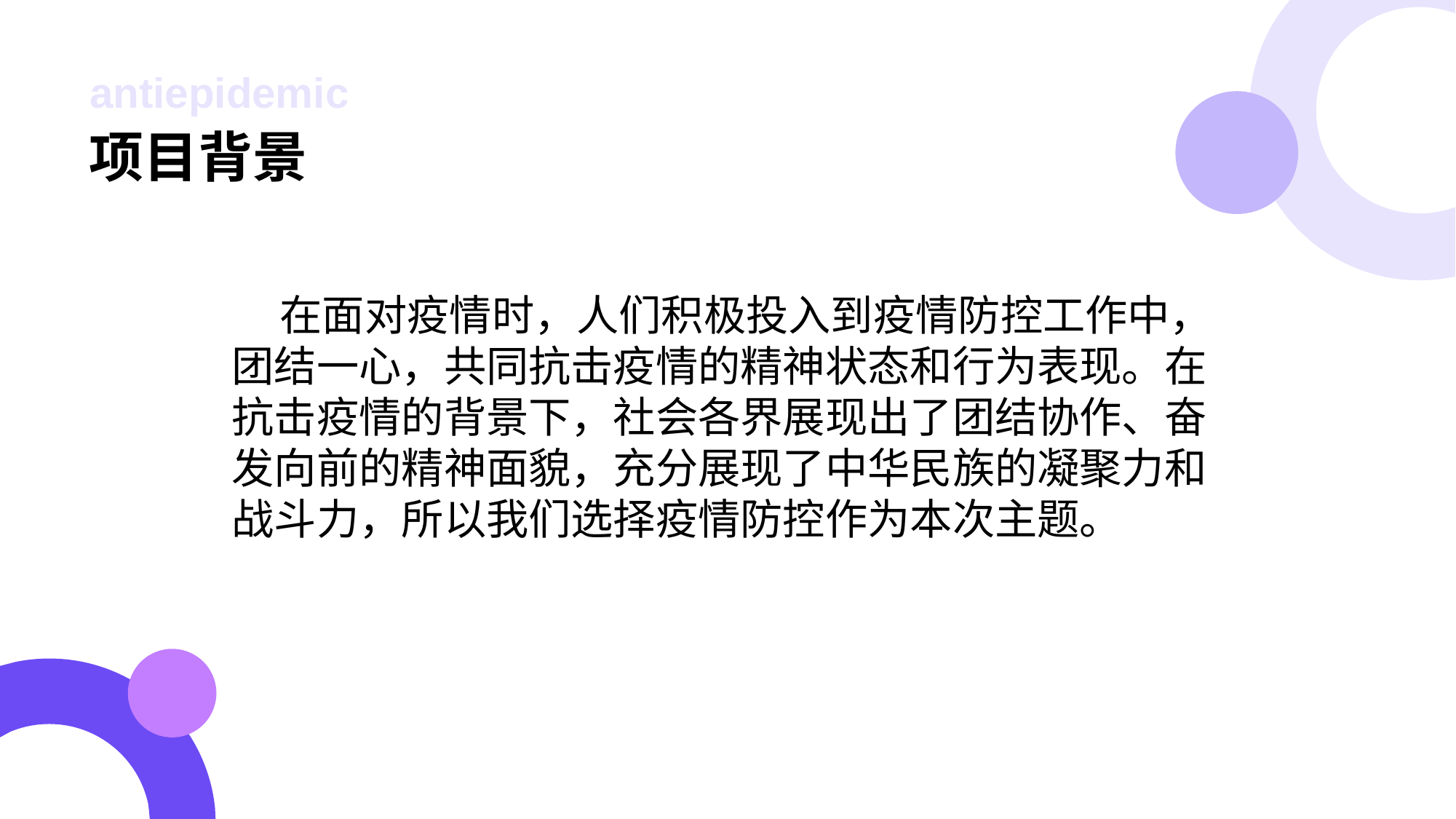

项目背景
请输入个人核心的工作内容…
# antiepidemic
    在面对疫情时，人们积极投入到疫情防控工作中，团结一心，共同抗击疫情的精神状态和行为表现。在抗击疫情的背景下，社会各界展现出了团结协作、奋发向前的精神面貌，充分展现了中华民族的凝聚力和战斗力，所以我们选择疫情防控作为本次主题。